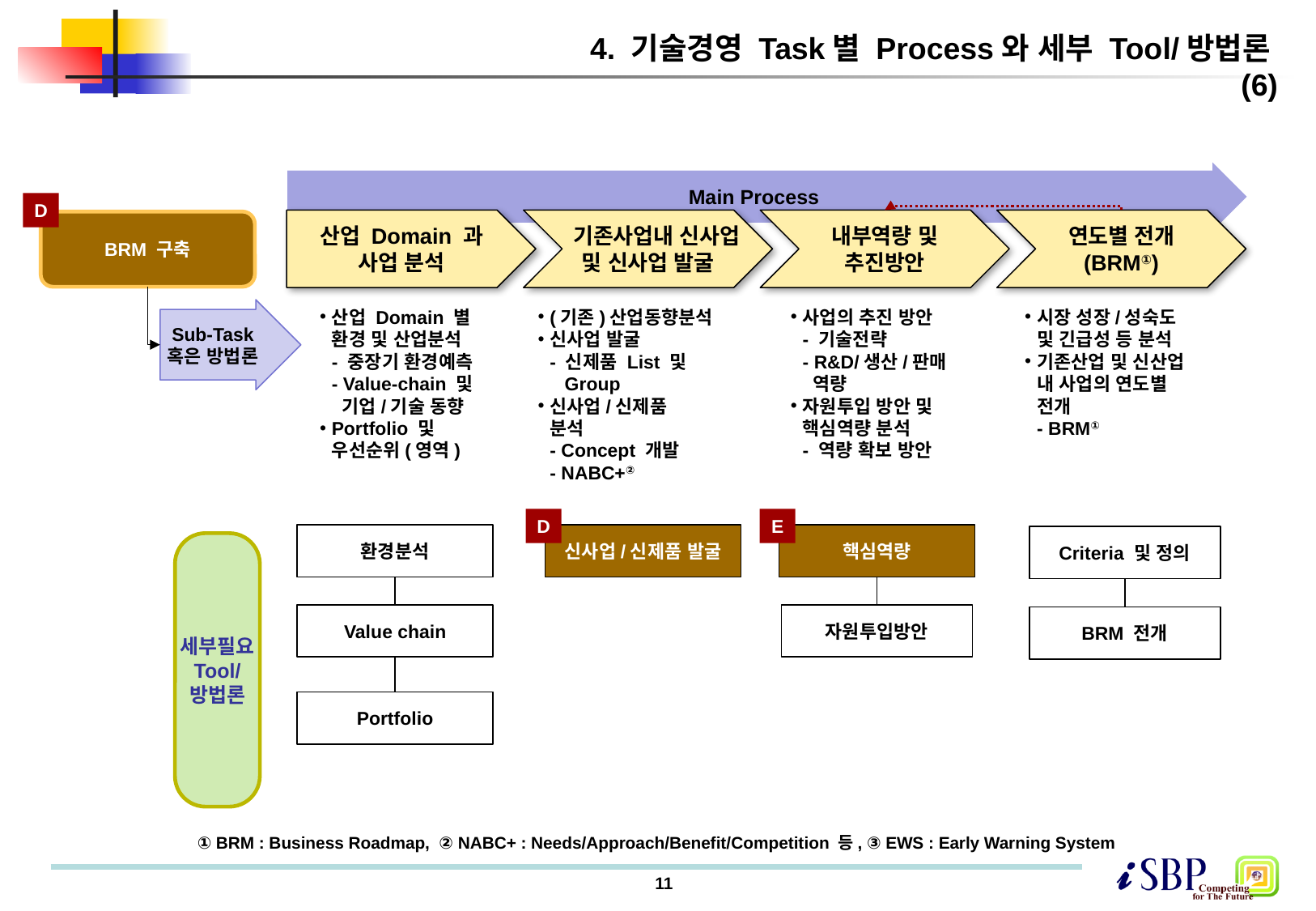

# 4. 기술경영 Task별 Process와 세부 Tool/방법론(6)
Main Process
D
산업 Domain 과
사업 분석
  기존사업내 신사업
및 신사업 발굴
내부역량 및
추진방안
연도별 전개
(BRM①)
BRM 구축
산업 Domain 별
환경 및 산업분석
- 중장기 환경예측
- Value-chain 및
  기업/기술 동향
Portfolio 및
우선순위(영역)
(기존)산업동향분석
신사업 발굴
- 신제품 List 및
  Group
신사업/신제품
분석
- Concept 개발
- NABC+②
사업의 추진 방안
- 기술전략
- R&D/생산/판매
  역량
자원투입 방안 및
핵심역량 분석
- 역량 확보 방안
시장 성장/성숙도
및 긴급성 등 분석
기존산업 및 신산업
내 사업의 연도별
전개
- BRM①
Sub-Task
혹은 방법론
D
E
환경분석
신사업/신제품 발굴
핵심역량
Criteria 및 정의
세부필요
Tool/
방법론
Value chain
자원투입방안
BRM 전개
Portfolio
① BRM : Business Roadmap,  ② NABC+ : Needs/Approach/Benefit/Competition 등, ③ EWS : Early Warning System
11